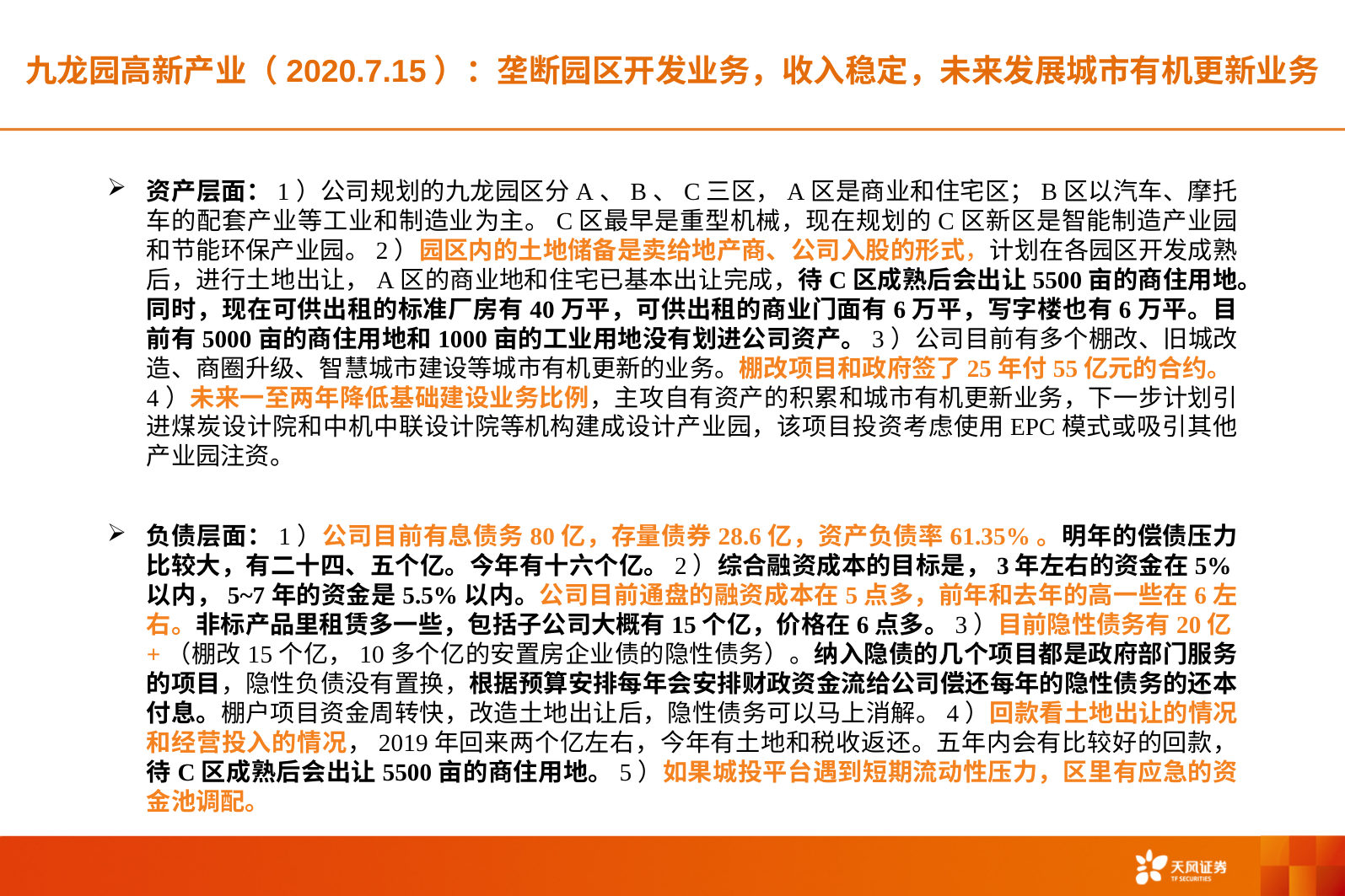

九龙园高新产业（2020.7.15）：垄断园区开发业务，收入稳定，未来发展城市有机更新业务
资产层面：1）公司规划的九龙园区分A、B、C三区，A区是商业和住宅区；B区以汽车、摩托车的配套产业等工业和制造业为主。C区最早是重型机械，现在规划的C区新区是智能制造产业园和节能环保产业园。2）园区内的土地储备是卖给地产商、公司入股的形式，计划在各园区开发成熟后，进行土地出让，A区的商业地和住宅已基本出让完成，待C区成熟后会出让5500亩的商住用地。同时，现在可供出租的标准厂房有40万平，可供出租的商业门面有6万平，写字楼也有6万平。目前有5000亩的商住用地和1000亩的工业用地没有划进公司资产。3）公司目前有多个棚改、旧城改造、商圈升级、智慧城市建设等城市有机更新的业务。棚改项目和政府签了25年付55亿元的合约。4）未来一至两年降低基础建设业务比例，主攻自有资产的积累和城市有机更新业务，下一步计划引进煤炭设计院和中机中联设计院等机构建成设计产业园，该项目投资考虑使用EPC模式或吸引其他产业园注资。

负债层面：1）公司目前有息债务80亿，存量债券28.6亿，资产负债率61.35%。明年的偿债压力比较大，有二十四、五个亿。今年有十六个亿。2）综合融资成本的目标是，3年左右的资金在5%以内，5~7年的资金是5.5%以内。公司目前通盘的融资成本在5点多，前年和去年的高一些在6左右。非标产品里租赁多一些，包括子公司大概有15个亿，价格在6点多。3）目前隐性债务有20亿+（棚改15个亿，10多个亿的安置房企业债的隐性债务）。纳入隐债的几个项目都是政府部门服务的项目，隐性负债没有置换，根据预算安排每年会安排财政资金流给公司偿还每年的隐性债务的还本付息。棚户项目资金周转快，改造土地出让后，隐性债务可以马上消解。4）回款看土地出让的情况和经营投入的情况，2019年回来两个亿左右，今年有土地和税收返还。五年内会有比较好的回款，待C区成熟后会出让5500亩的商住用地。5）如果城投平台遇到短期流动性压力，区里有应急的资金池调配。

33